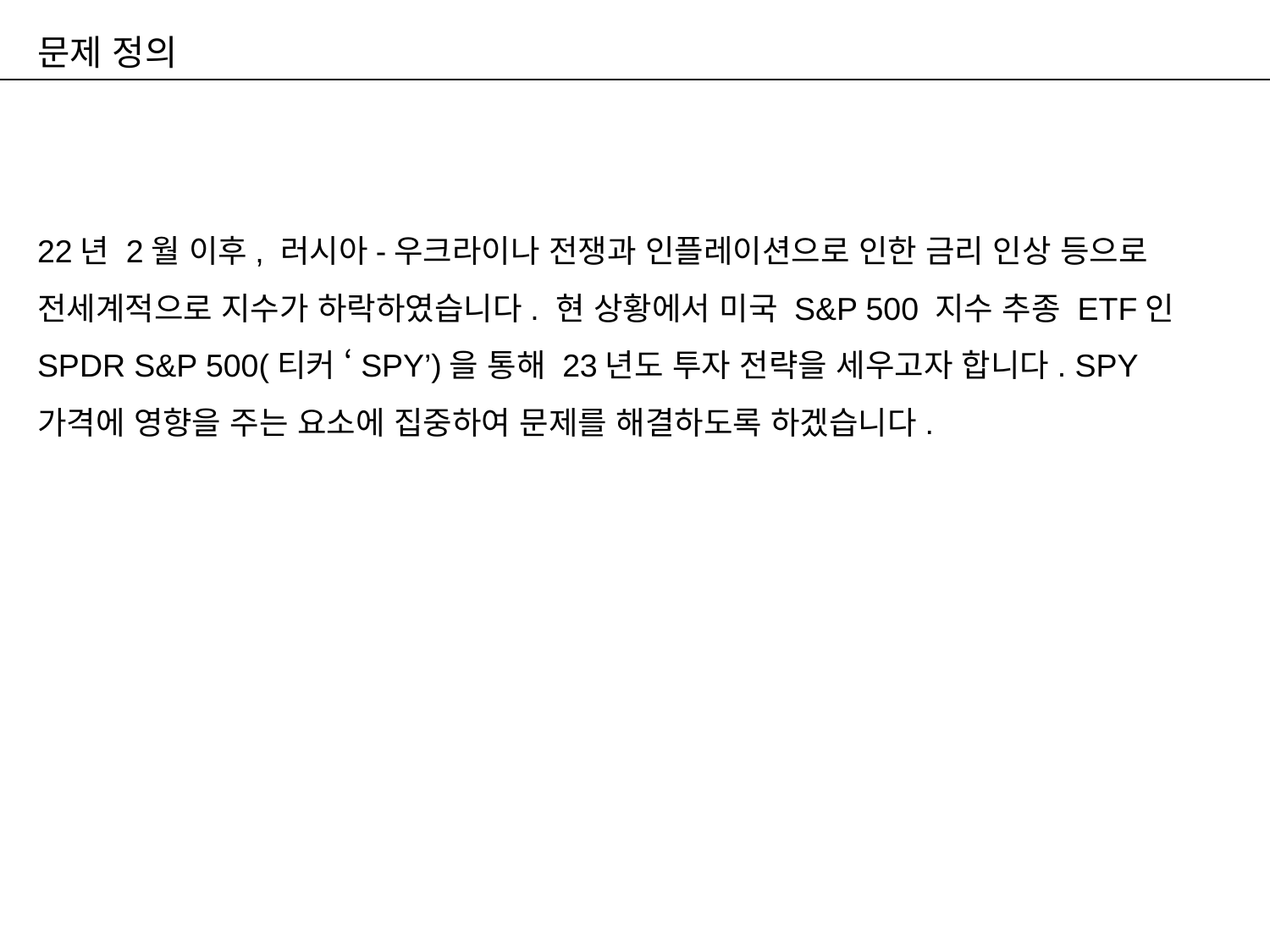

문제 정의
22년 2월 이후, 러시아-우크라이나 전쟁과 인플레이션으로 인한 금리 인상 등으로 전세계적으로 지수가 하락하였습니다. 현 상황에서 미국 S&P 500 지수 추종 ETF인 SPDR S&P 500(티커 ‘SPY’)을 통해 23년도 투자 전략을 세우고자 합니다. SPY 가격에 영향을 주는 요소에 집중하여 문제를 해결하도록 하겠습니다.